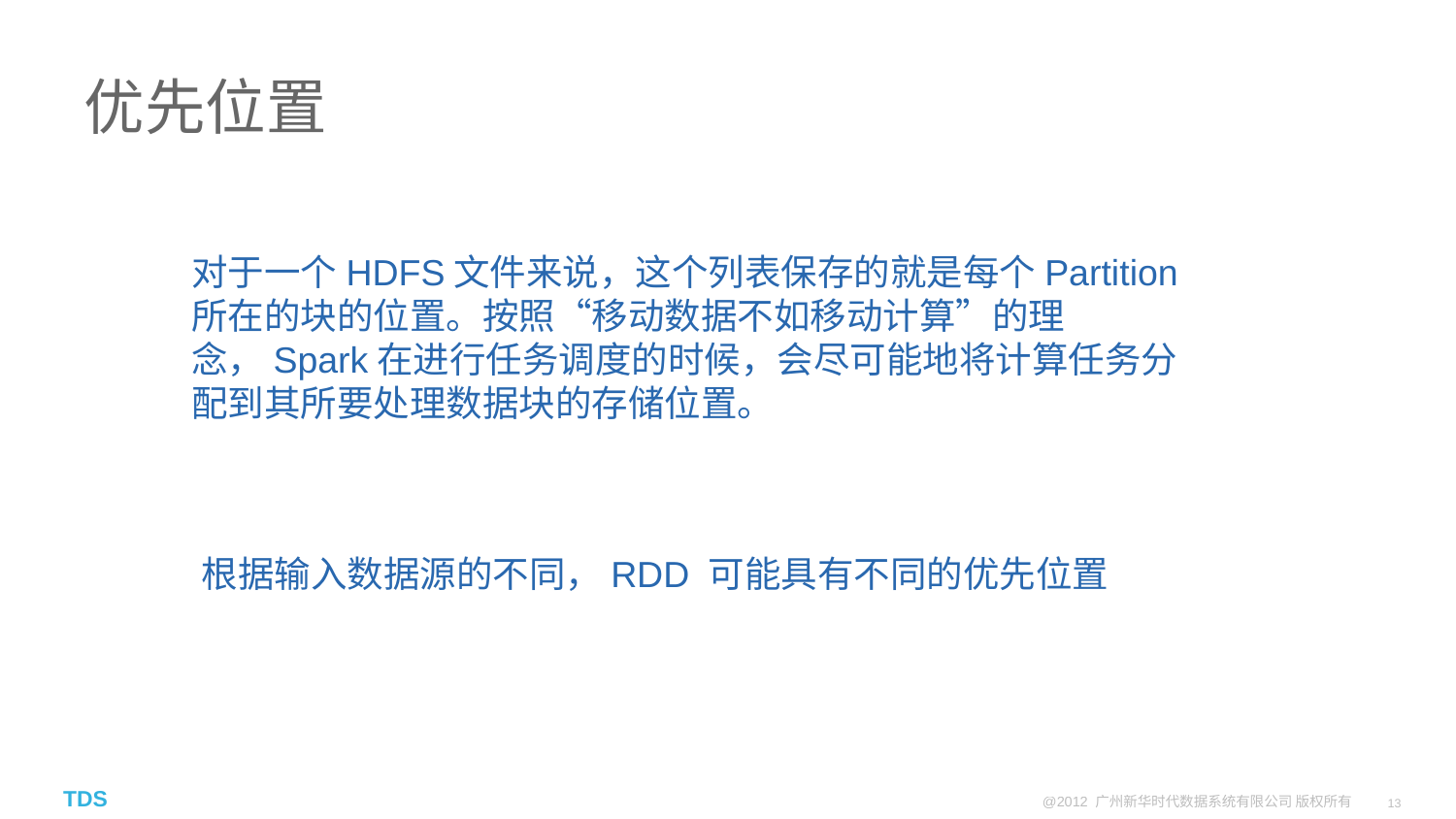

# 优先位置

对于一个HDFS文件来说，这个列表保存的就是每个Partition所在的块的位置。按照“移动数据不如移动计算”的理念，Spark在进行任务调度的时候，会尽可能地将计算任务分配到其所要处理数据块的存储位置。
根据输入数据源的不同，RDD 可能具有不同的优先位置